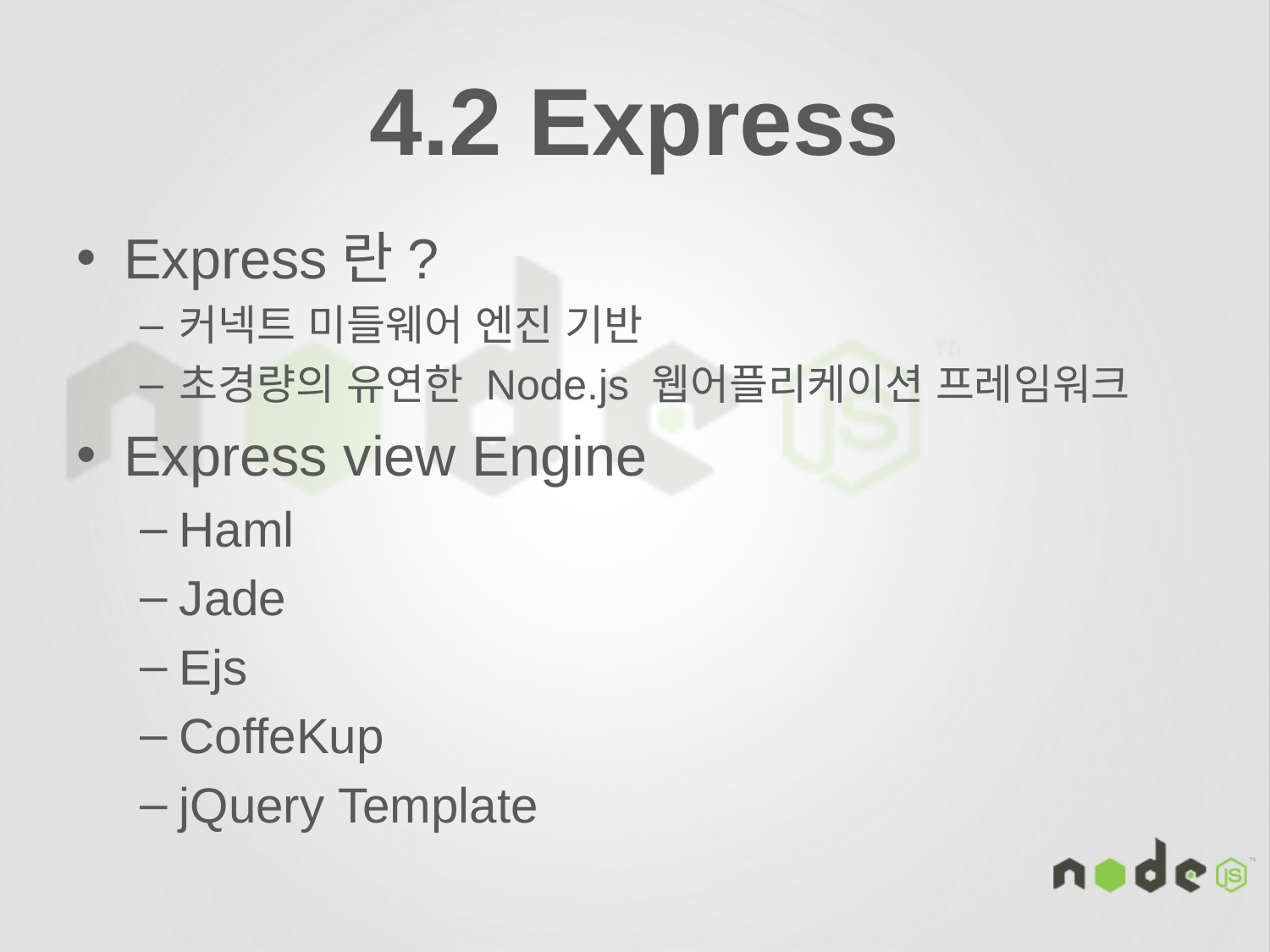

# 4.2 Express
Express란?
커넥트 미들웨어 엔진 기반
초경량의 유연한 Node.js 웹어플리케이션 프레임워크
Express view Engine
Haml
Jade
Ejs
CoffeKup
jQuery Template